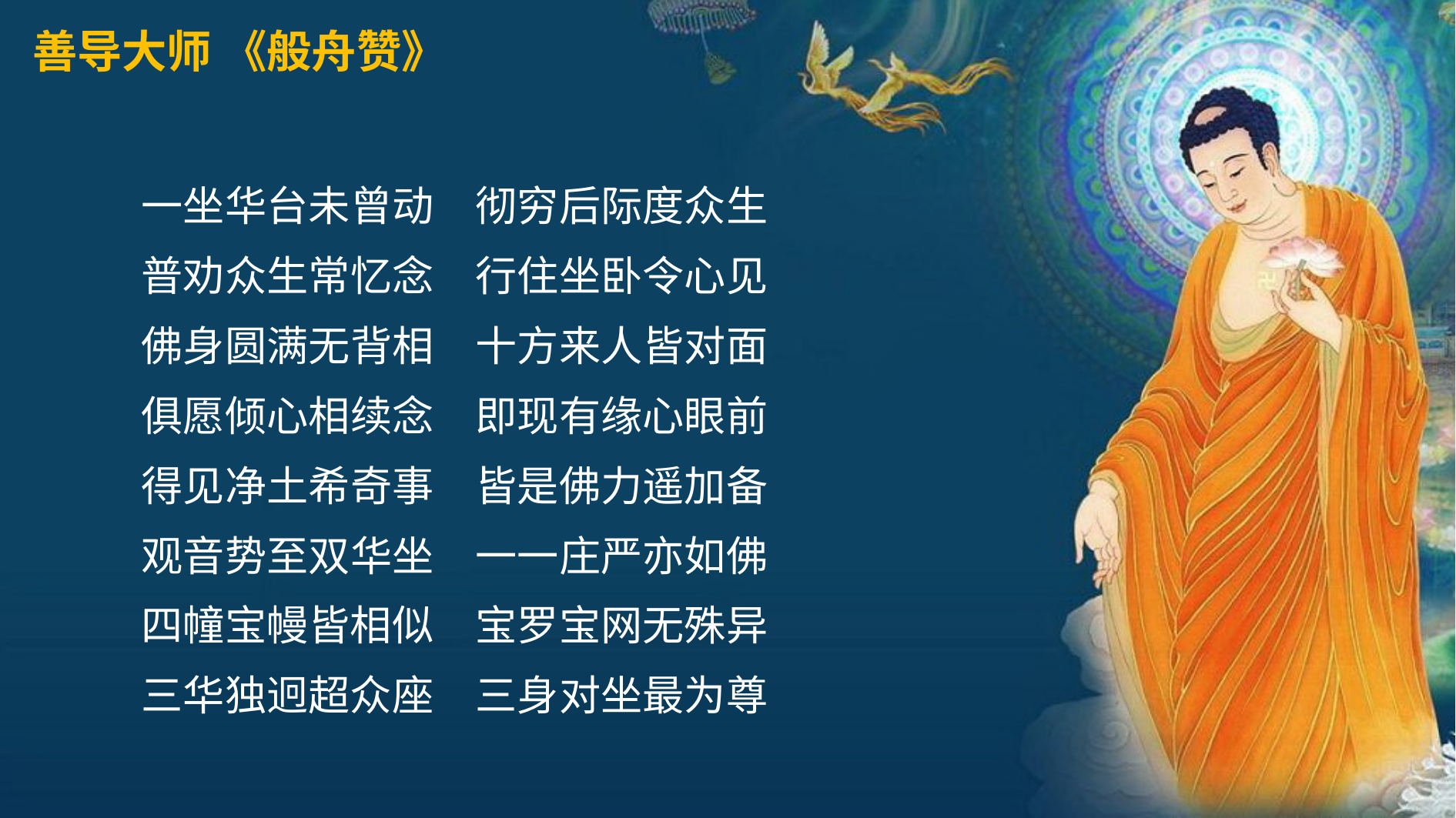

善导大师 《般舟赞》

一坐华台未曾动　彻穷后际度众生
普劝众生常忆念　行住坐卧令心见
佛身圆满无背相　十方来人皆对面
俱愿倾心相续念　即现有缘心眼前
得见净土希奇事　皆是佛力遥加备
观音势至双华坐　一一庄严亦如佛
四幢宝幔皆相似　宝罗宝网无殊异
三华独迥超众座　三身对坐最为尊